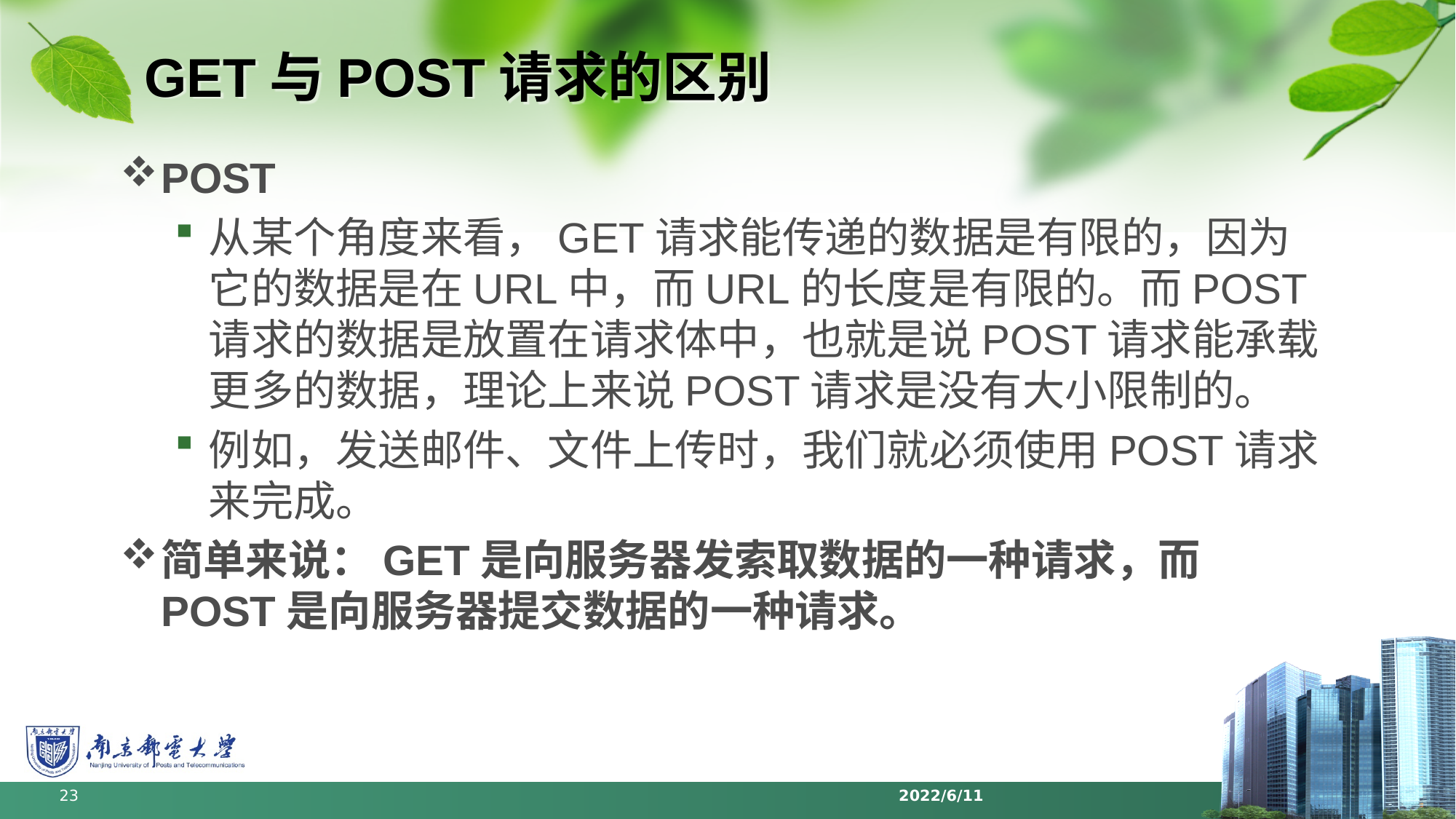

# GET与POST请求的区别
POST
从某个角度来看，GET请求能传递的数据是有限的，因为它的数据是在URL中，而URL的长度是有限的。而POST请求的数据是放置在请求体中，也就是说POST请求能承载更多的数据，理论上来说POST请求是没有大小限制的。
例如，发送邮件、文件上传时，我们就必须使用POST请求来完成。
简单来说：GET是向服务器发索取数据的一种请求，而POST是向服务器提交数据的一种请求。
23
2022/6/11